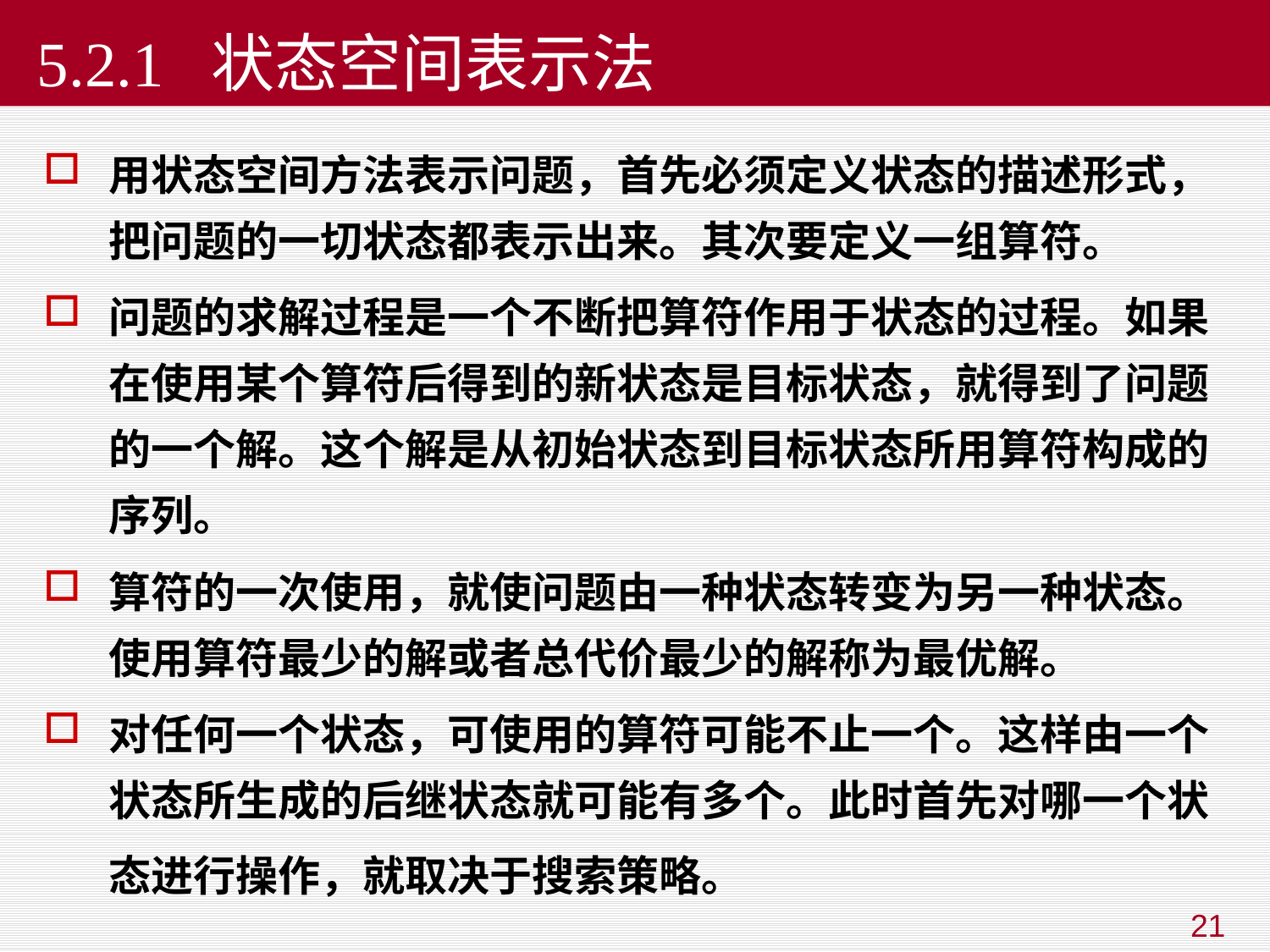

# 5.2.1  状态空间表示法
用状态空间方法表示问题，首先必须定义状态的描述形式，把问题的一切状态都表示出来。其次要定义一组算符。
问题的求解过程是一个不断把算符作用于状态的过程。如果在使用某个算符后得到的新状态是目标状态，就得到了问题的一个解。这个解是从初始状态到目标状态所用算符构成的序列。
算符的一次使用，就使问题由一种状态转变为另一种状态。使用算符最少的解或者总代价最少的解称为最优解。
对任何一个状态，可使用的算符可能不止一个。这样由一个状态所生成的后继状态就可能有多个。此时首先对哪一个状态进行操作，就取决于搜索策略。

21